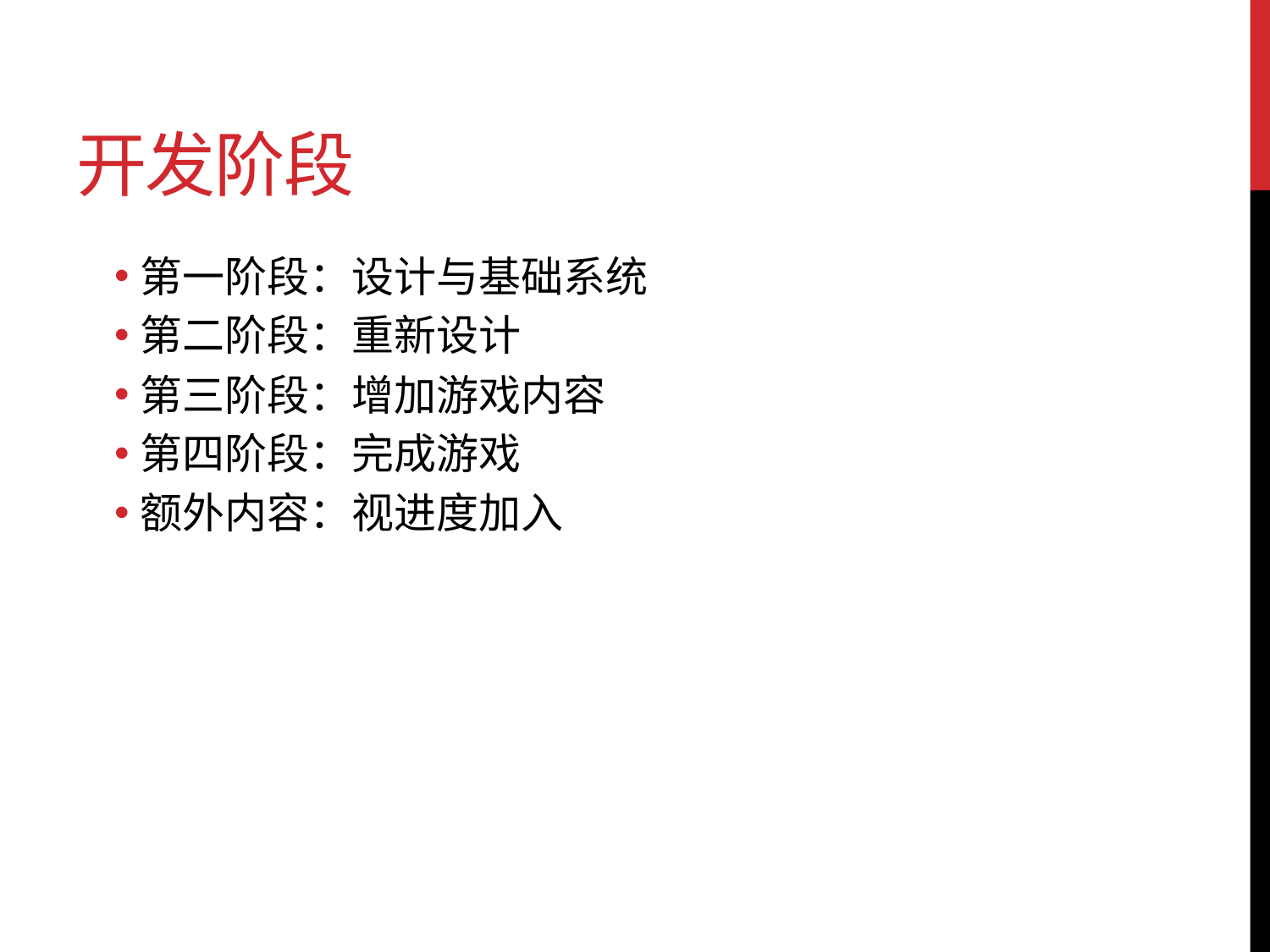

# 开发阶段
第一阶段：设计与基础系统
第二阶段：重新设计
第三阶段：增加游戏内容
第四阶段：完成游戏
额外内容：视进度加入